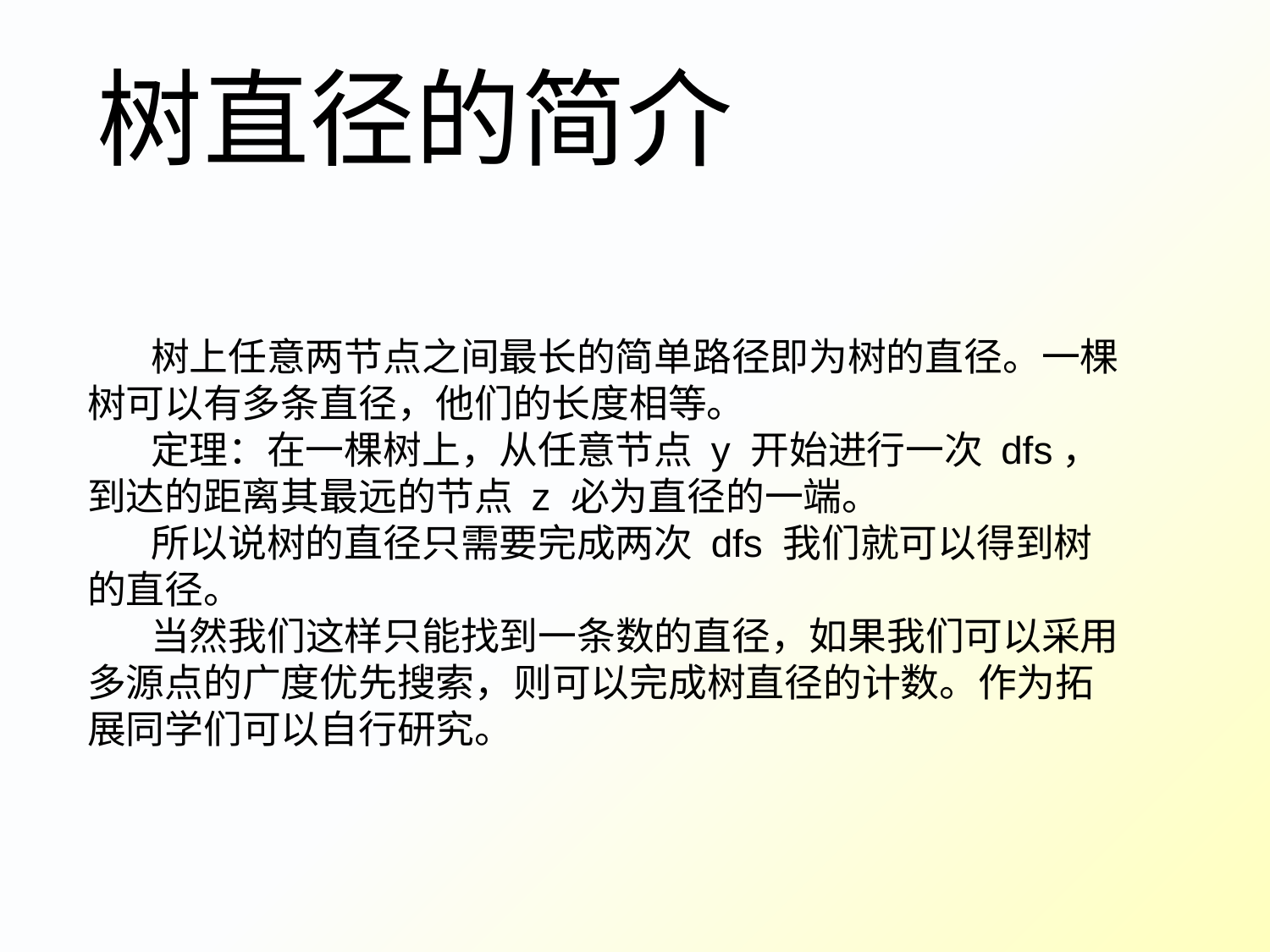

树直径的简介
树上任意两节点之间最长的简单路径即为树的直径。一棵树可以有多条直径，他们的长度相等。
定理：在一棵树上，从任意节点 y 开始进行一次 dfs，到达的距离其最远的节点 z 必为直径的一端。
所以说树的直径只需要完成两次 dfs 我们就可以得到树的直径。
当然我们这样只能找到一条数的直径，如果我们可以采用多源点的广度优先搜索，则可以完成树直径的计数。作为拓展同学们可以自行研究。